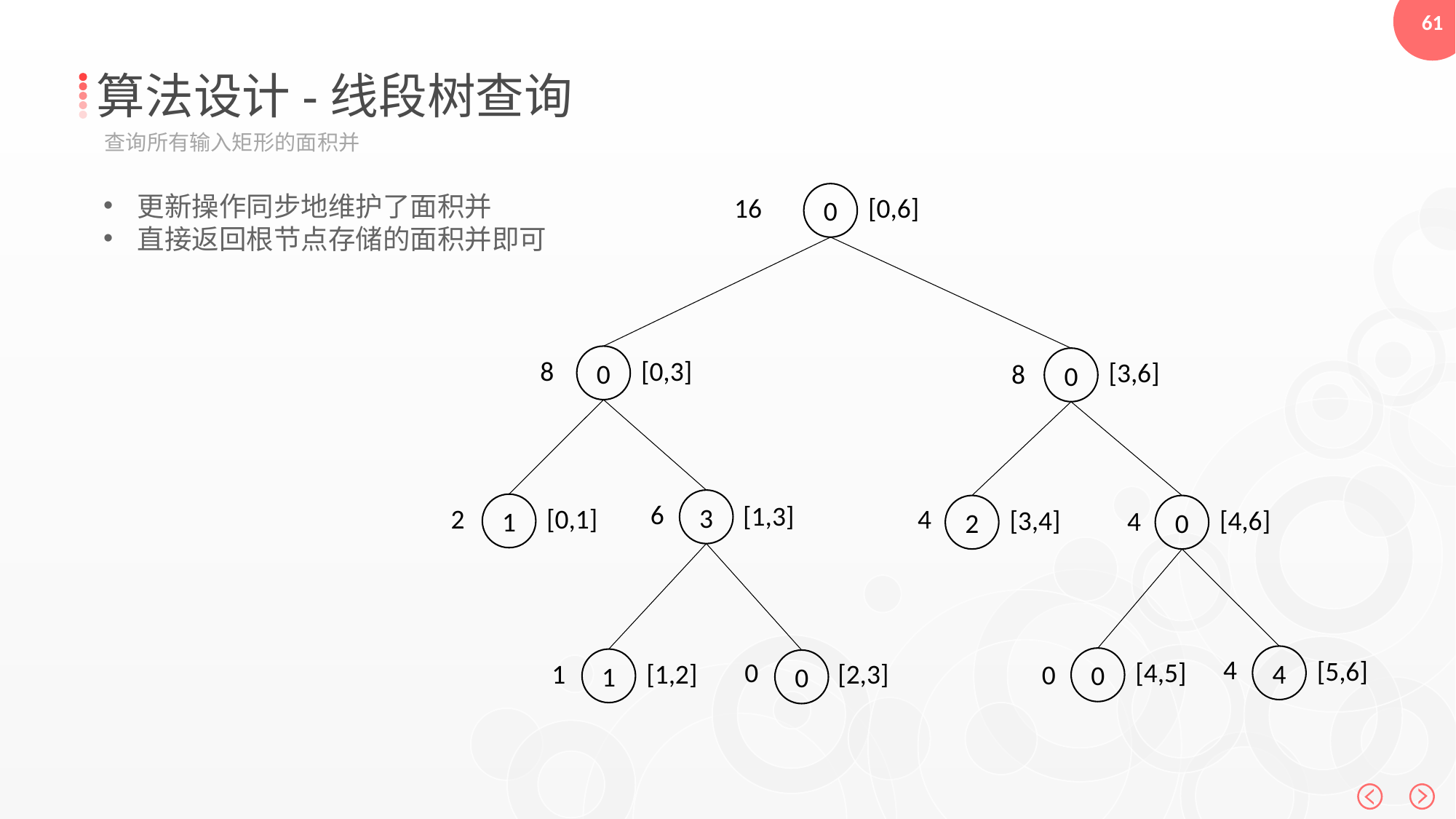

算法设计-线段树查询
查询所有输入矩形的面积并
更新操作同步地维护了面积并
直接返回根节点存储的面积并即可
0
[0,6]
16
0
8
[0,3]
0
[3,6]
8
3
6
[1,3]
1
2
0
[0,1]
2
4
[3,4]
[4,6]
4
4
4
0
[5,6]
1
0
[4,5]
0
1
[1,2]
[2,3]
0